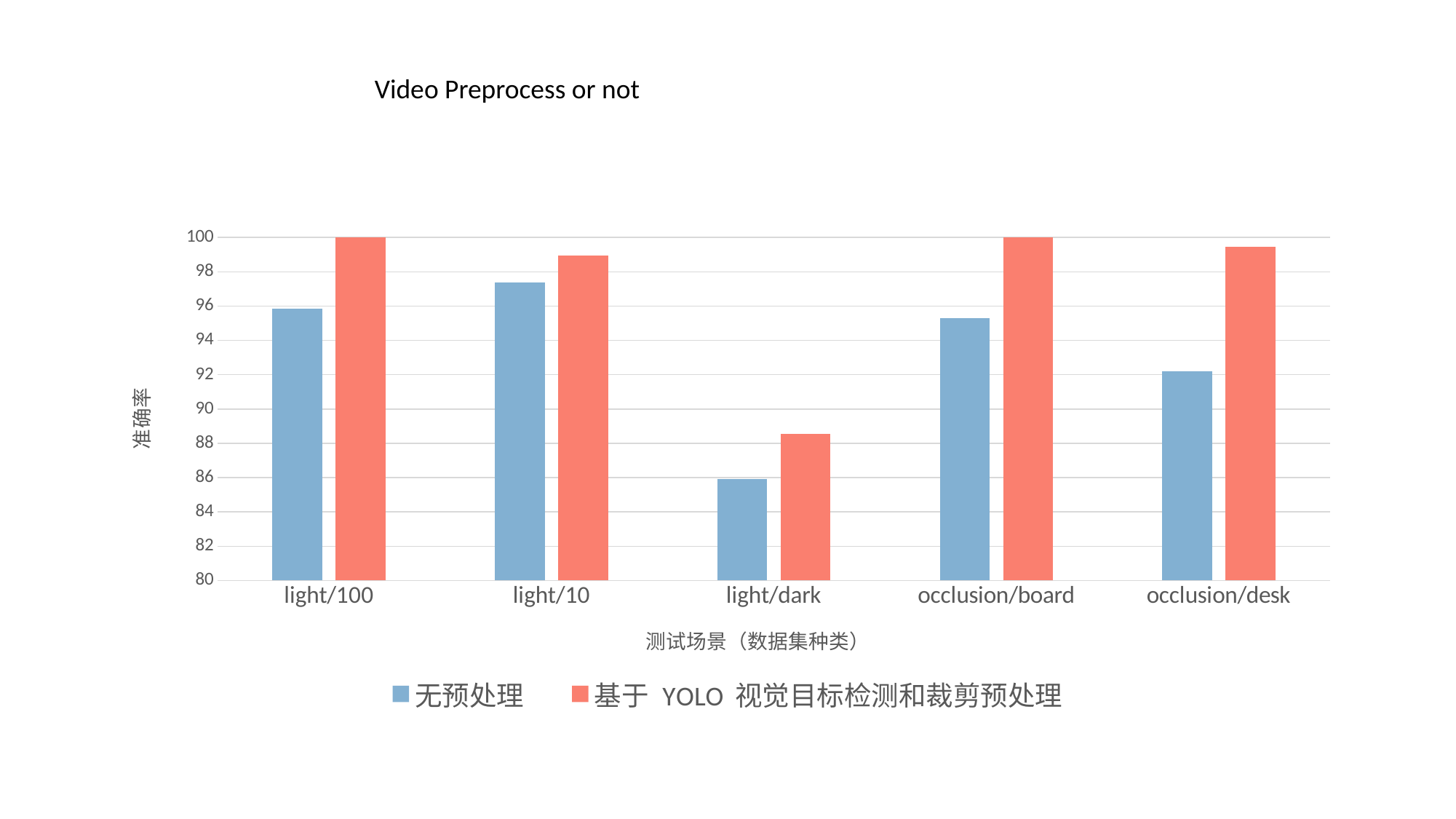

Video Preprocess or not

### Chart

| Category | 无预处理 | 基于 YOLO 视觉目标检测和裁剪预处理 |
|---|---|---|
| light/100 | 95.833 | 100.0 |
| light/10 | 97.396 | 98.958 |
| light/dark | 85.938 | 88.542 |
| occlusion/board | 95.312 | 100.0 |
| occlusion/desk | 92.188 | 99.479 |